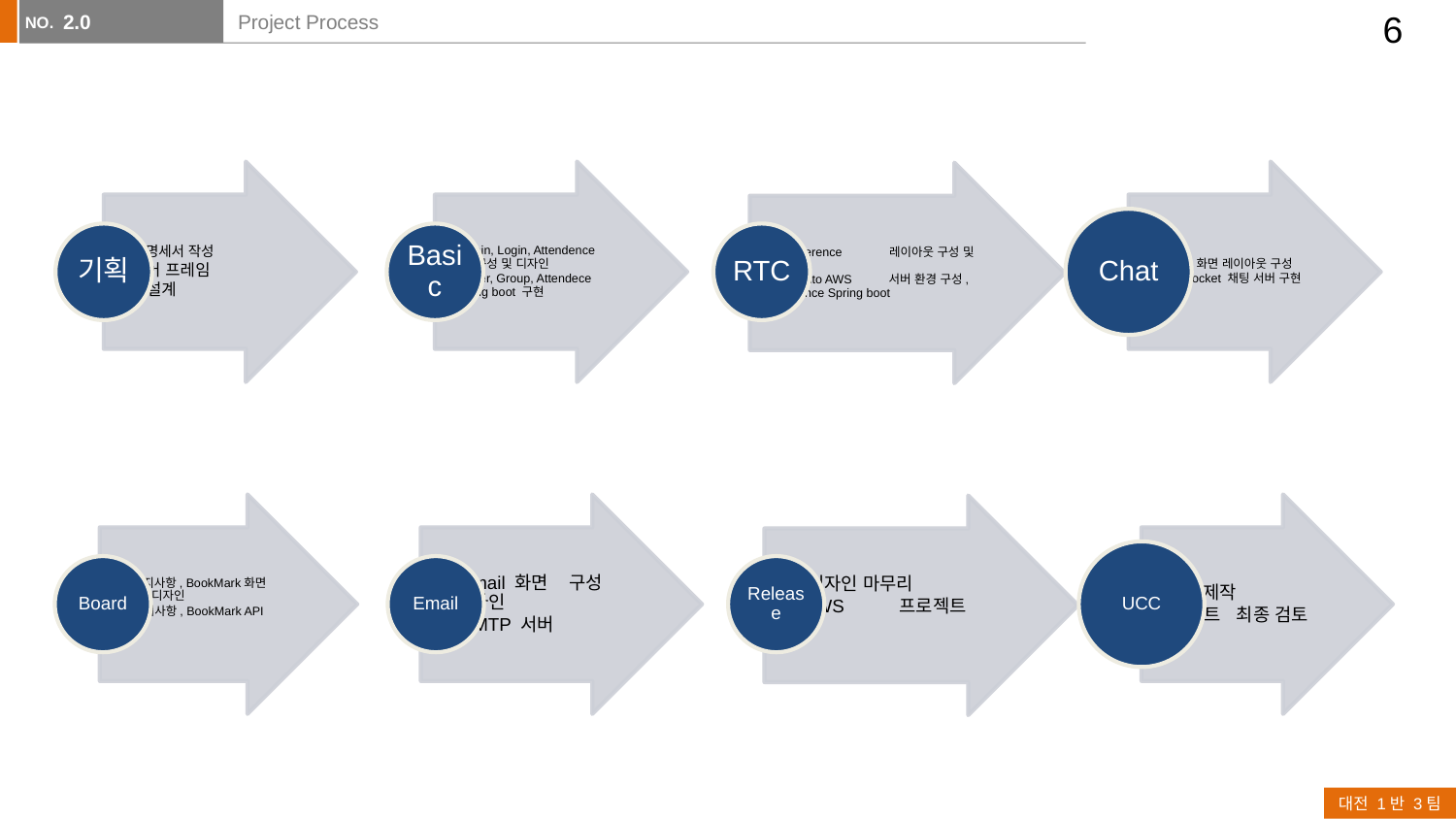

6
2.0
# Project Process
API 명세서 작성
와이어 프레임
DB 설계
기획
[F] Main, Login, Attendence 화면  구성 및 디자인
[B] User, Group, Attendece        Spring boot 구현
Basic
[F] Conference             레이아웃 구성 및 디자인
[B] Kurento AWS          서버 환경 구성, Conference Spring boot
RTC
[F] 채팅 화면 레이아웃 구성
[B] WebSocket 채팅 서버 구현
Chat
[F] 공지사항, BookMark화면 구성 및 디자인
[B] 공지사항, BookMark API 구현
Board
[F] Email 화면    구성 및 디자인
[B] SMTP 서버
Email
[F] 디자인 마무리
[B] AWS          프로젝트 배포
Release
UCC 제작
프로젝트   최종 검토
UCC